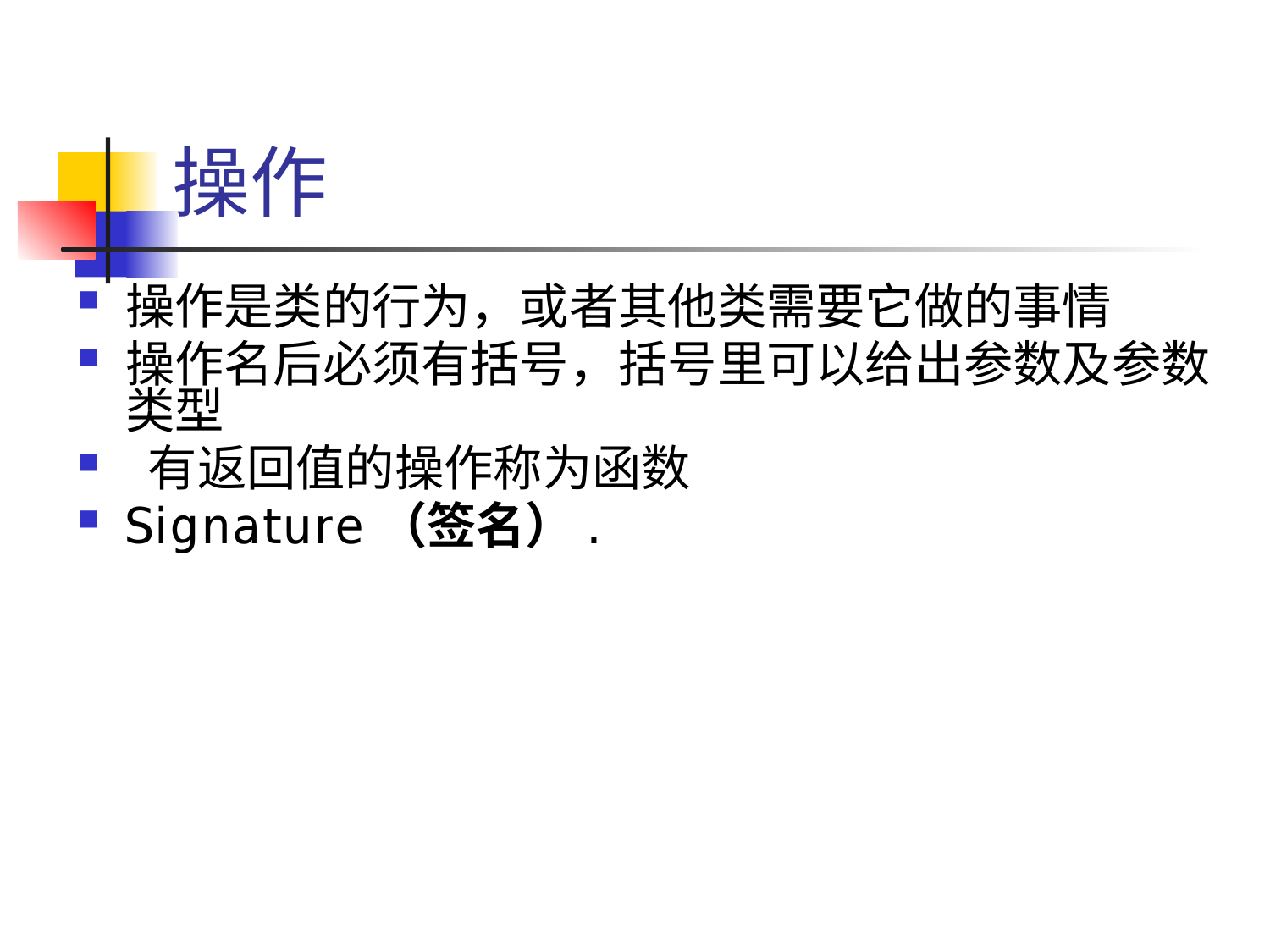

# 操作
操作是类的行为，或者其他类需要它做的事情
操作名后必须有括号，括号里可以给出参数及参数类型
 有返回值的操作称为函数
Signature（签名）.